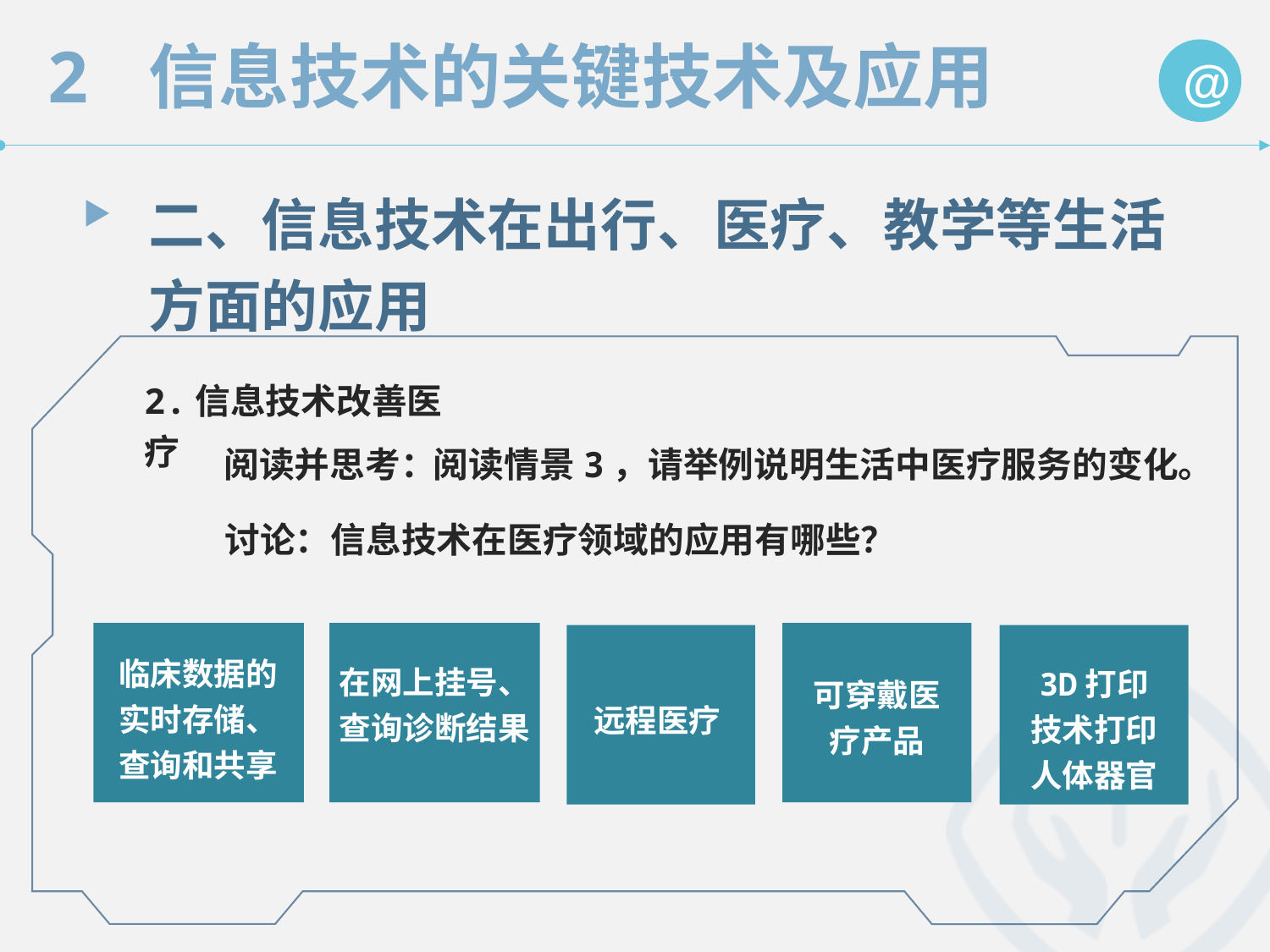

二、信息技术在出行、医疗、教学等生活方面的应用

2.信息技术改善医疗
阅读并思考：
阅读情景3，请举例说明生活中医疗服务的变化。
　　讨论：信息技术在医疗领域的应用有哪些？

临床数据的实时存储、查询和共享
在网上挂号、查询诊断结果
3D打印技术打印人体器官
可穿戴医疗产品
远程医疗